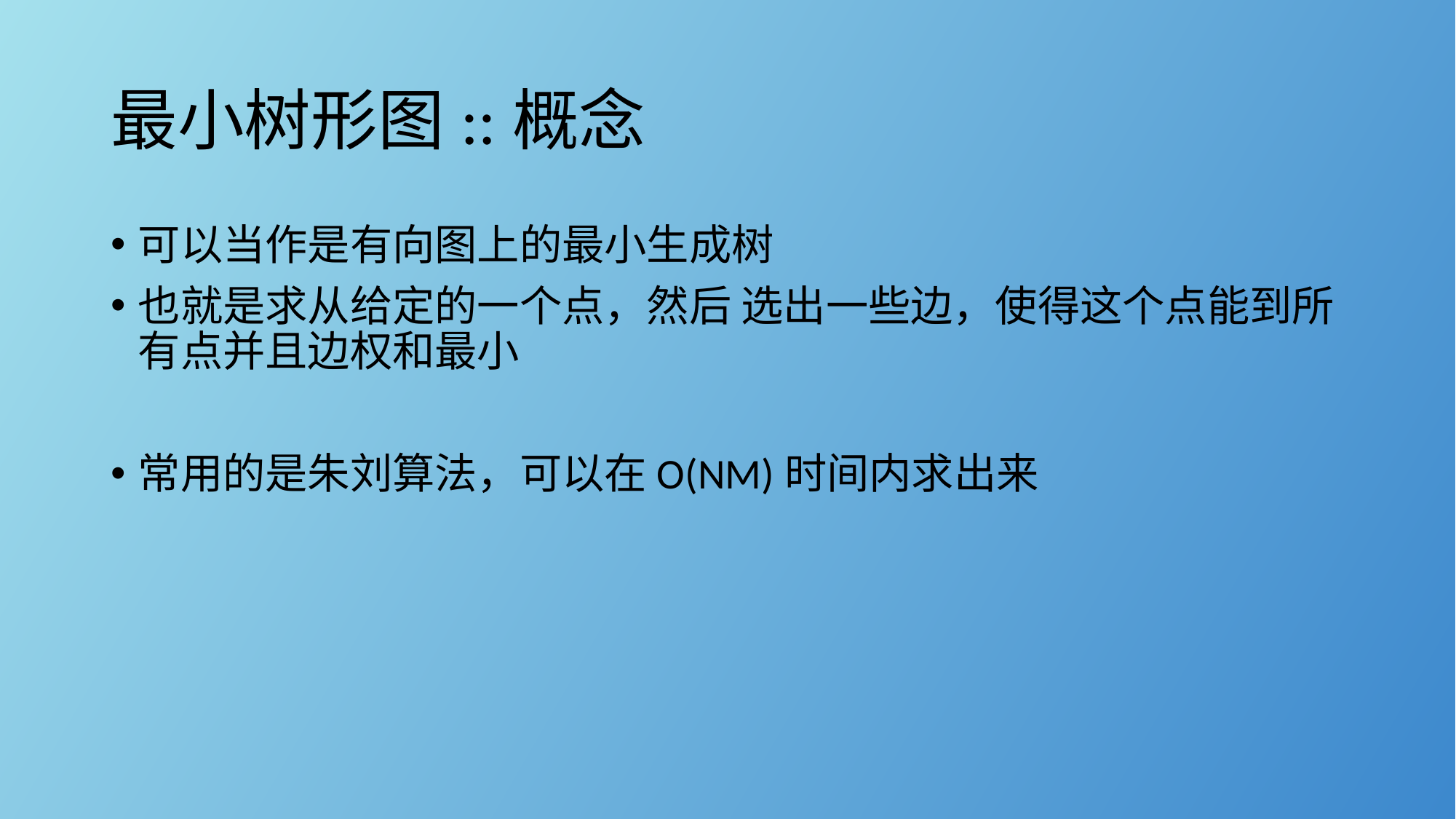

# 最小树形图::概念
可以当作是有向图上的最小生成树
也就是求从给定的一个点，然后 选出一些边，使得这个点能到所有点并且边权和最小

常用的是朱刘算法，可以在O(NM)时间内求出来